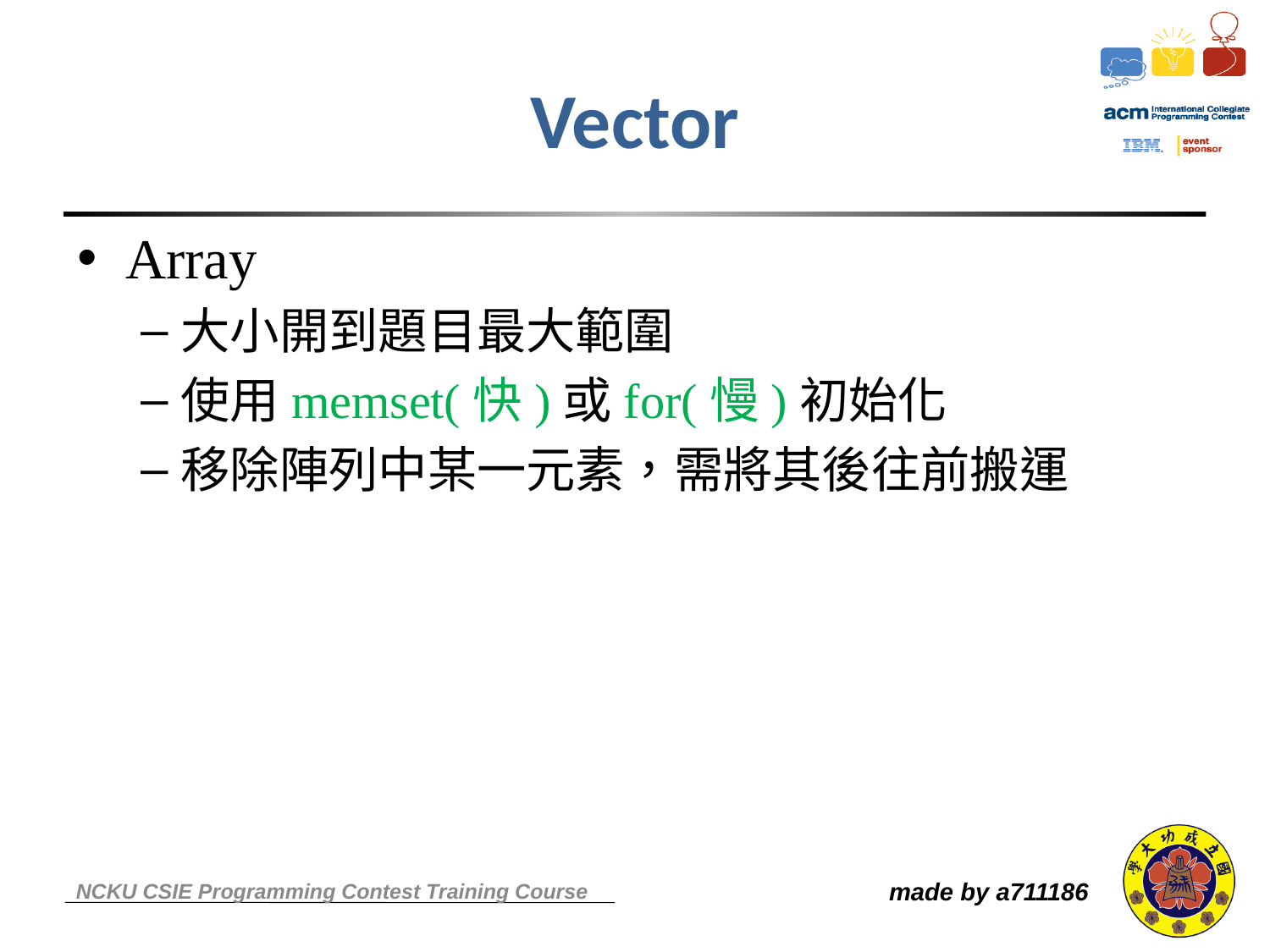

# Vector
Array
大小開到題目最大範圍
使用memset(快)或for(慢)初始化
移除陣列中某一元素，需將其後往前搬運

made by a711186